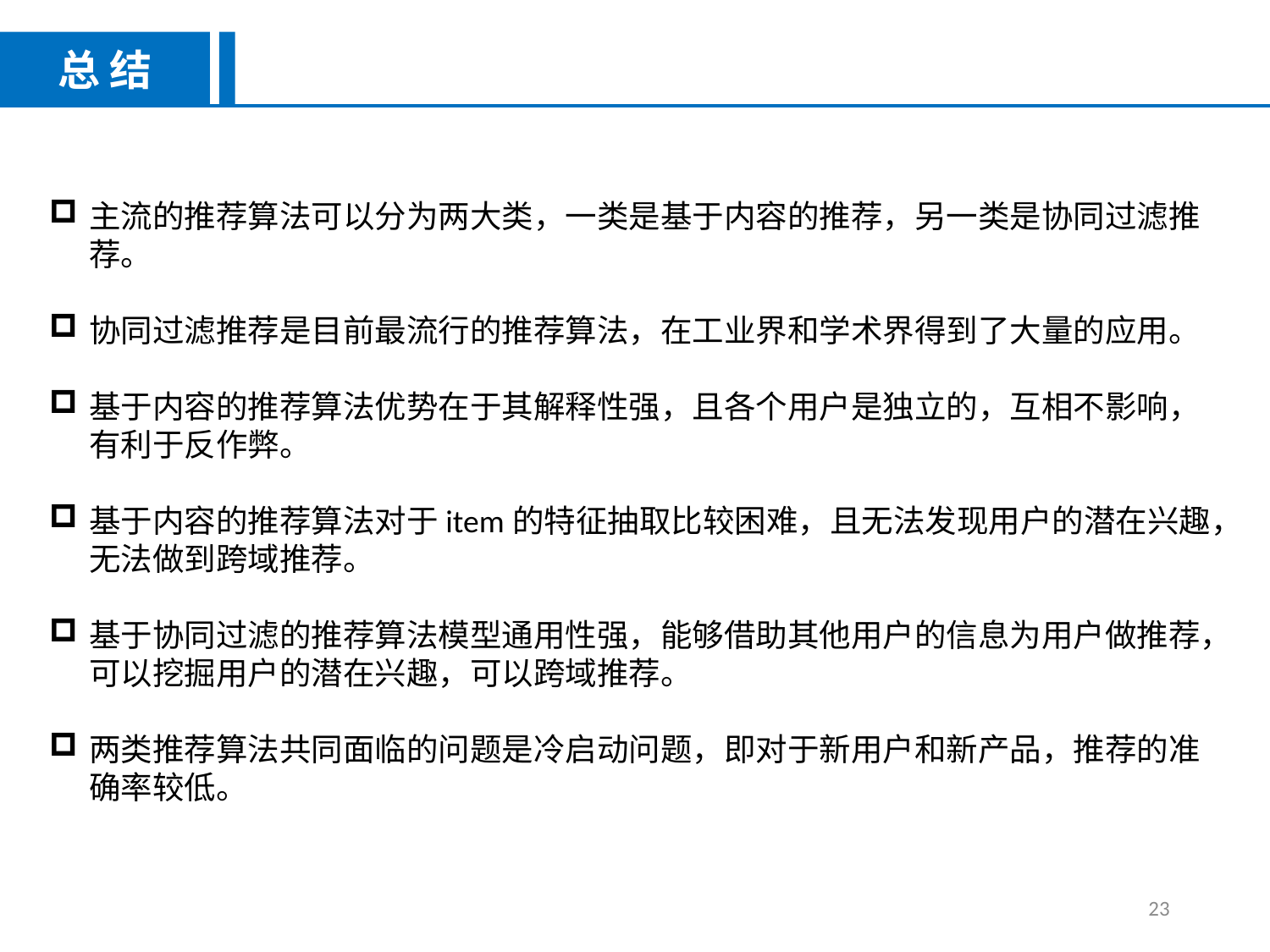

总 结

主流的推荐算法可以分为两大类，一类是基于内容的推荐，另一类是协同过滤推荐。

协同过滤推荐是目前最流行的推荐算法，在工业界和学术界得到了大量的应用。

基于内容的推荐算法优势在于其解释性强，且各个用户是独立的，互相不影响，有利于反作弊。

基于内容的推荐算法对于item的特征抽取比较困难，且无法发现用户的潜在兴趣，无法做到跨域推荐。

基于协同过滤的推荐算法模型通用性强，能够借助其他用户的信息为用户做推荐，可以挖掘用户的潜在兴趣，可以跨域推荐。

两类推荐算法共同面临的问题是冷启动问题，即对于新用户和新产品，推荐的准确率较低。

23